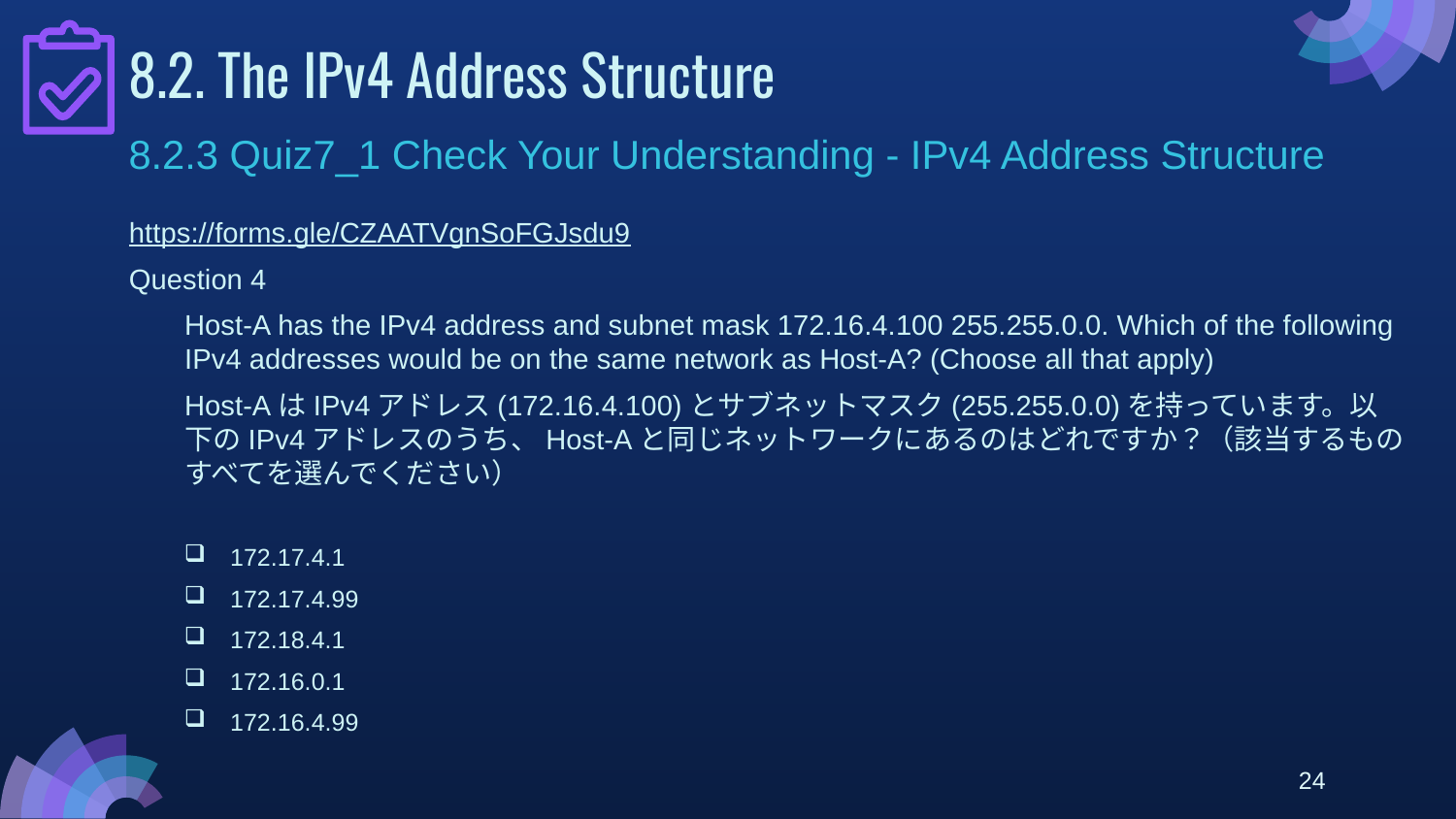

# 8.2. The IPv4 Address Structure
8.2.3 Quiz7_1 Check Your Understanding - IPv4 Address Structure
https://forms.gle/CZAATVgnSoFGJsdu9
Question 4
Host-A has the IPv4 address and subnet mask 172.16.4.100 255.255.0.0. Which of the following IPv4 addresses would be on the same network as Host-A? (Choose all that apply)
Host-AはIPv4アドレス(172.16.4.100)とサブネットマスク(255.255.0.0)を持っています。以下のIPv4アドレスのうち、Host-Aと同じネットワークにあるのはどれですか？（該当するものすべてを選んでください）

172.17.4.1
172.17.4.99
172.18.4.1
172.16.0.1
172.16.4.99
24